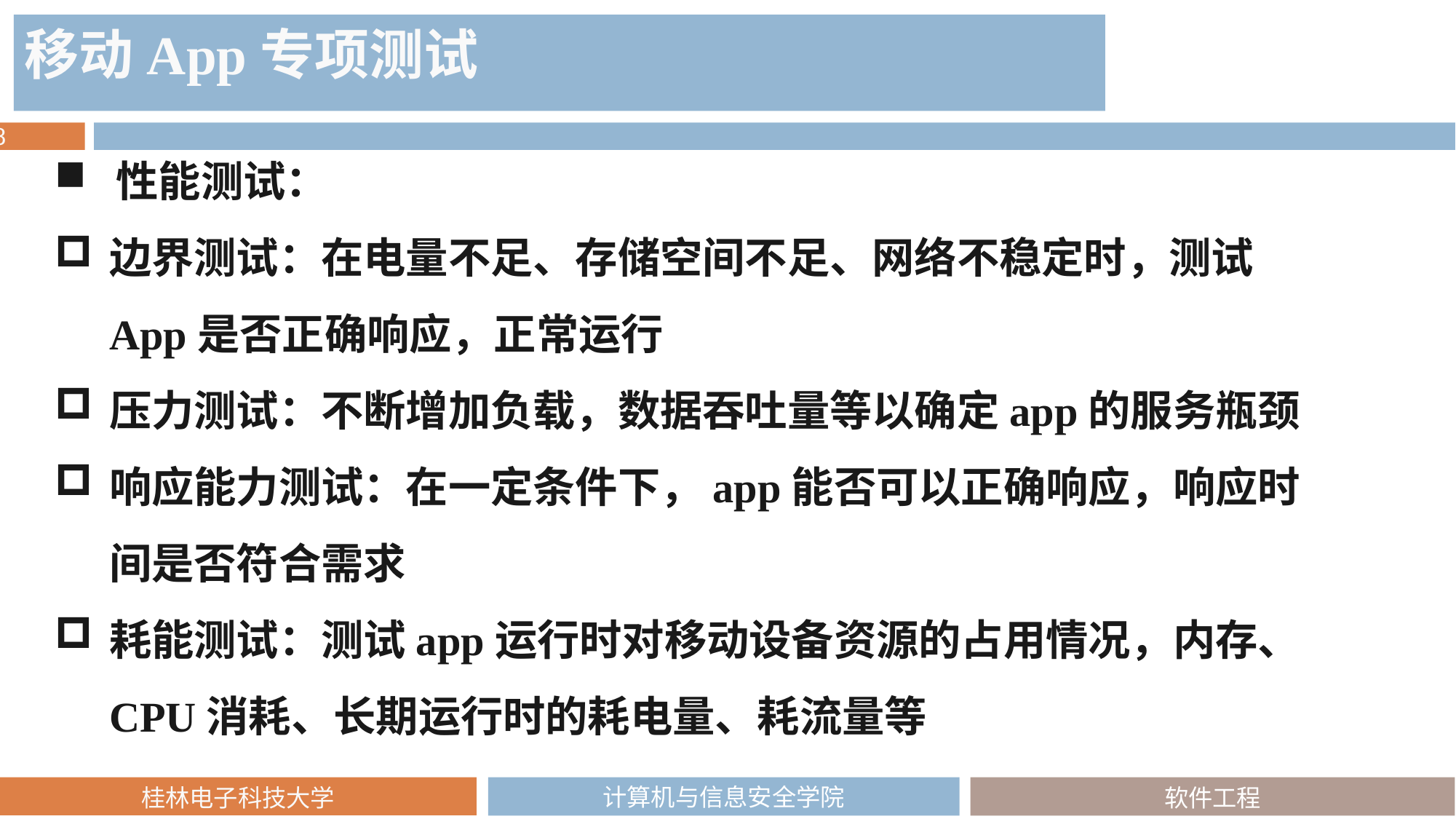

移动App专项测试
性能测试：
边界测试：在电量不足、存储空间不足、网络不稳定时，测试App是否正确响应，正常运行
压力测试：不断增加负载，数据吞吐量等以确定app的服务瓶颈
响应能力测试：在一定条件下，app能否可以正确响应，响应时间是否符合需求
耗能测试：测试app运行时对移动设备资源的占用情况，内存、CPU消耗、长期运行时的耗电量、耗流量等